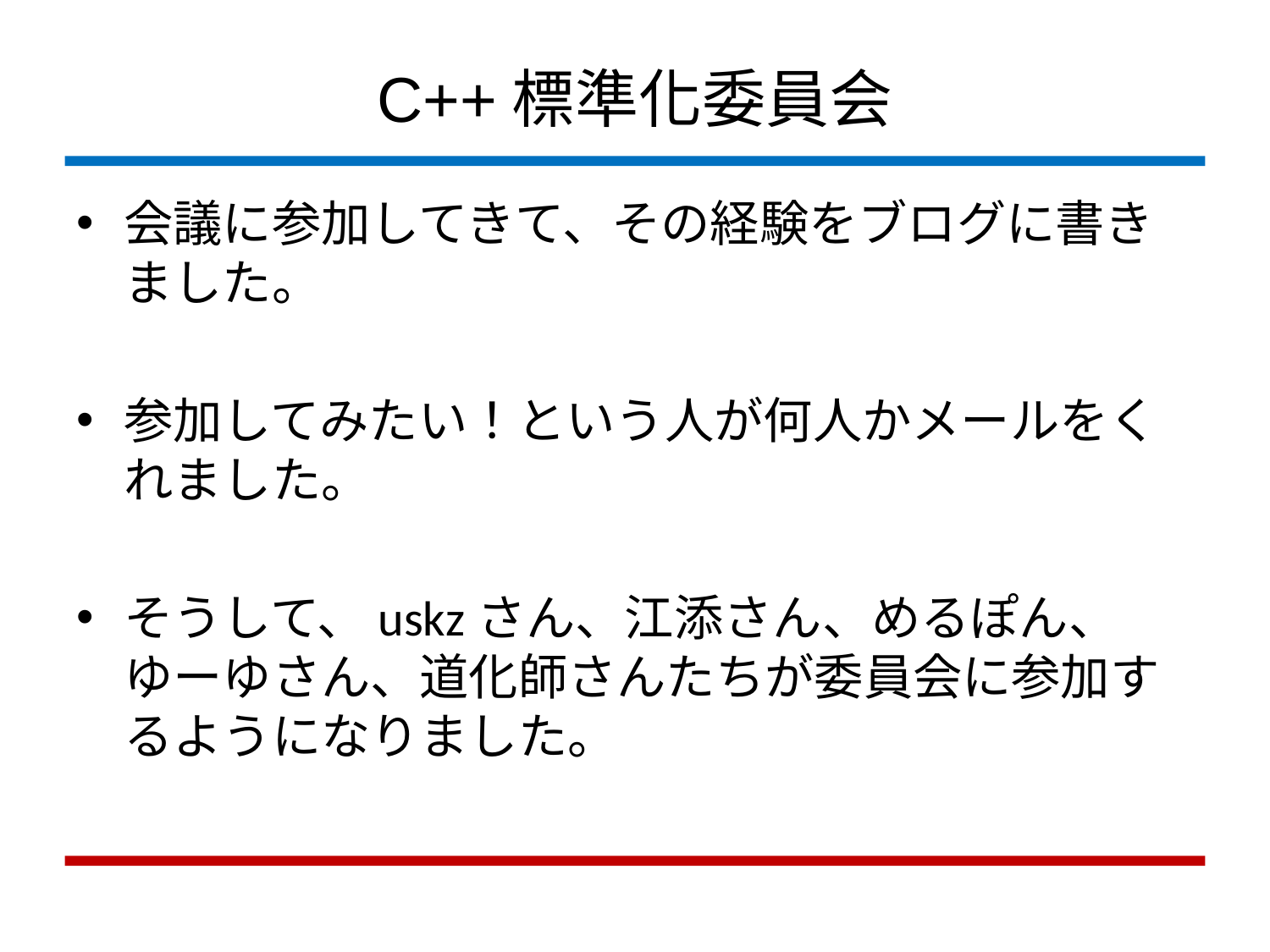

# C++標準化委員会
会議に参加してきて、その経験をブログに書きました。

参加してみたい！という人が何人かメールをくれました。

そうして、uskzさん、江添さん、めるぽん、ゆーゆさん、道化師さんたちが委員会に参加するようになりました。